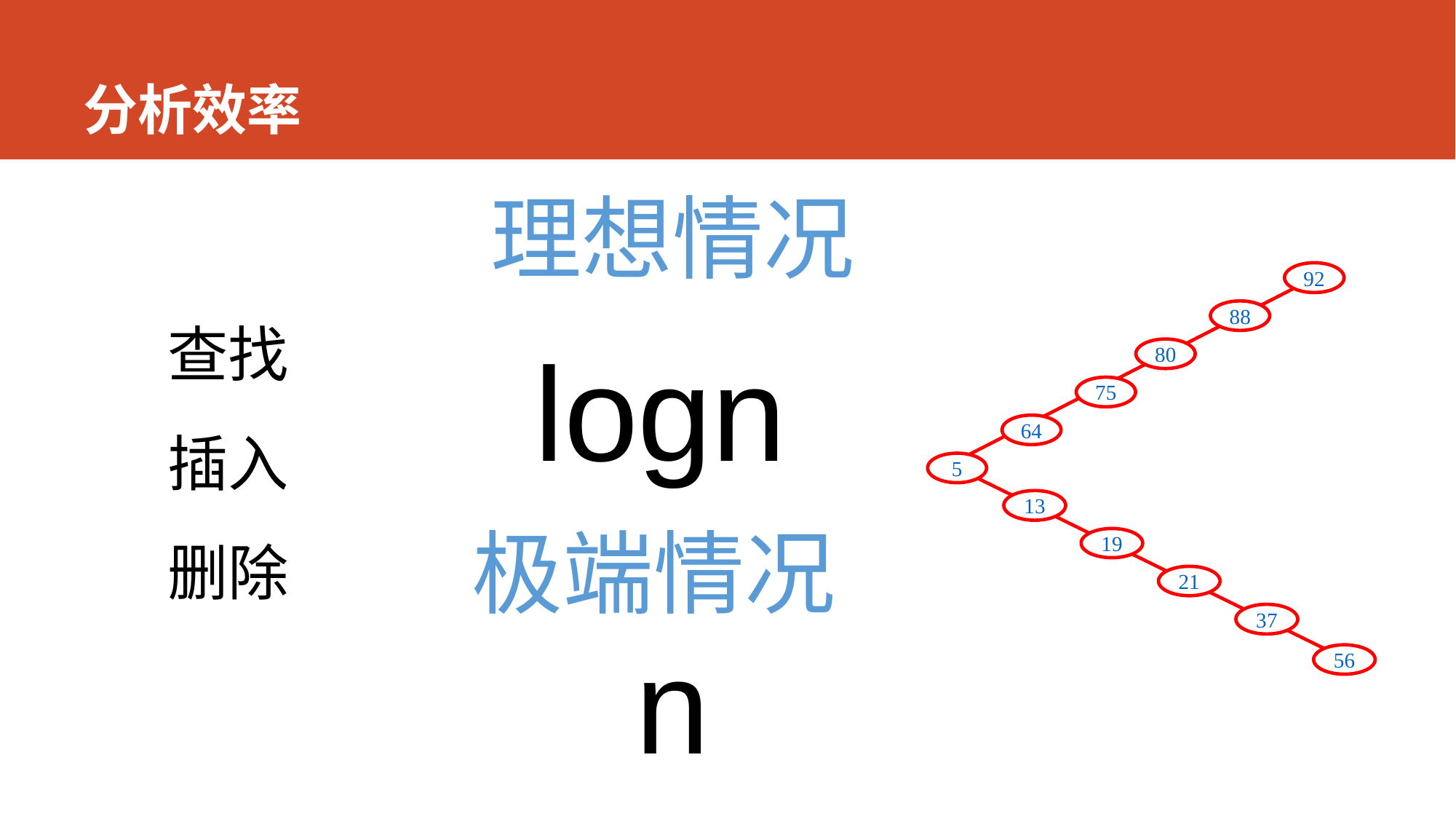

# 分析效率
理想情况
92

88
80
75
64
5

13
19
21
37
56
查找
插入
删除
logn
极端情况
n